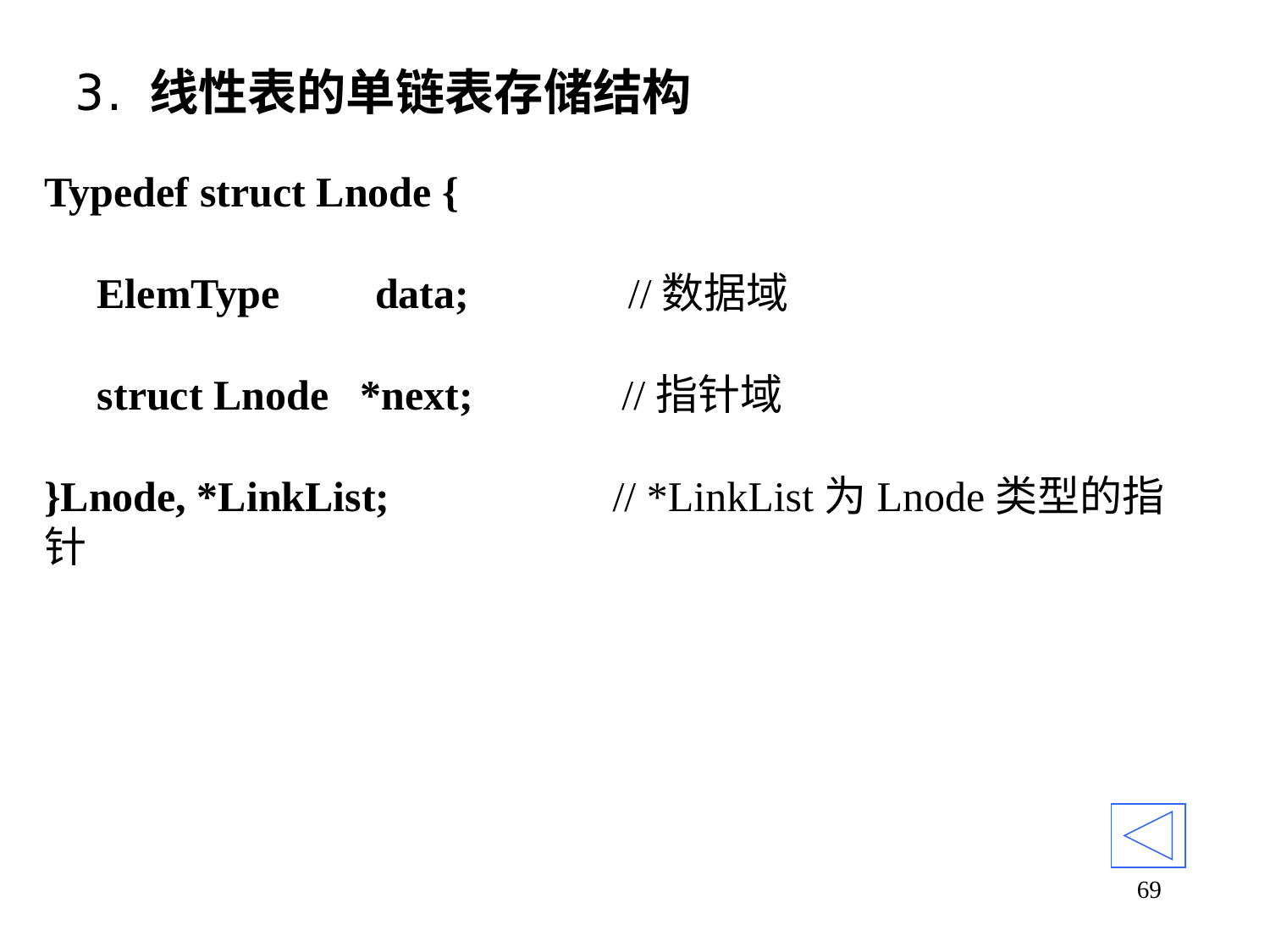

3. 线性表的单链表存储结构
Typedef struct Lnode {

     ElemType         data;               //数据域

     struct Lnode   *next;              //指针域

}Lnode, *LinkList;                     // *LinkList为Lnode类型的指针

69